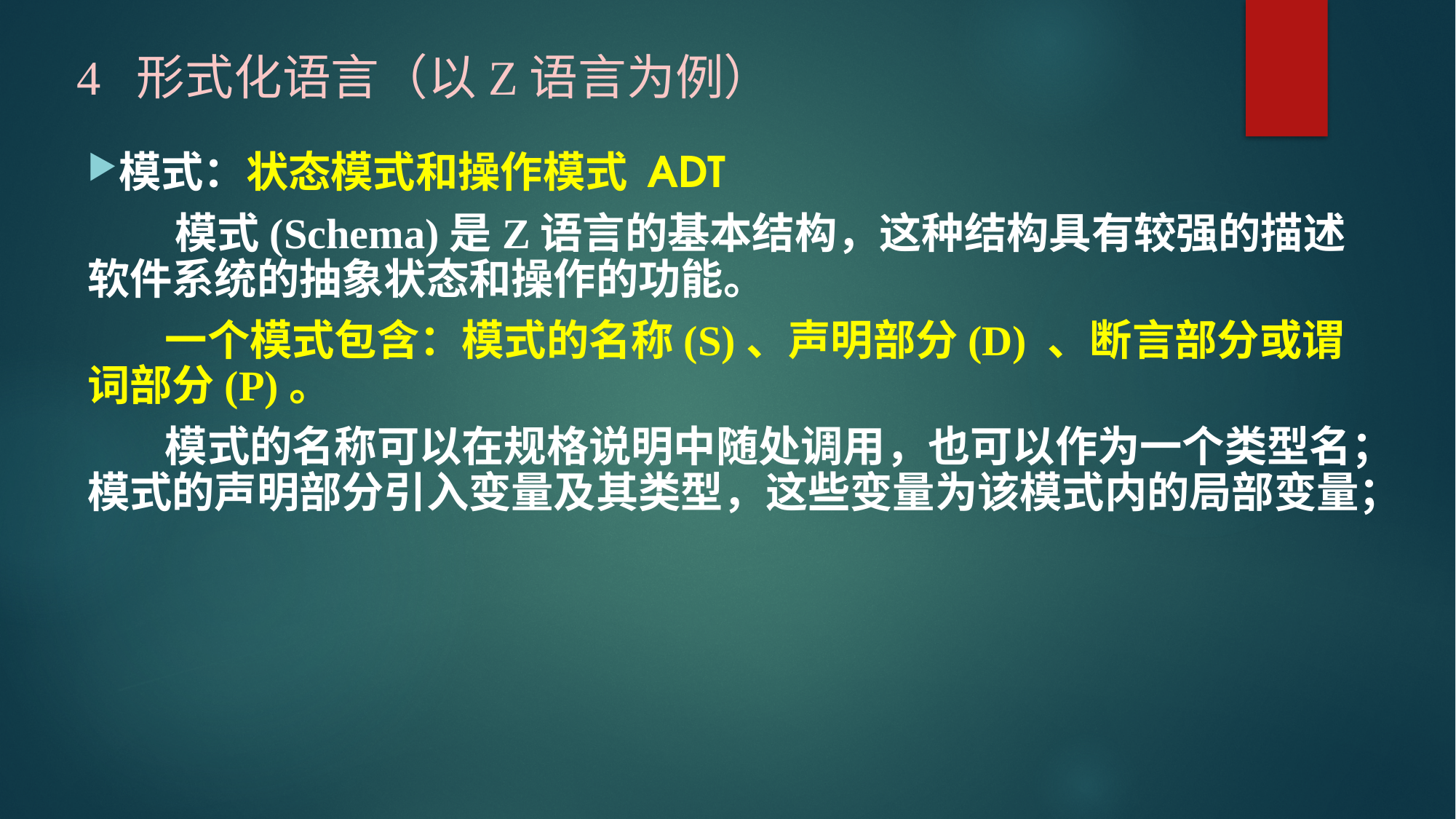

# 4  形式化语言（以Z语言为例）
模式：状态模式和操作模式 ADT
        模式(Schema)是Z语言的基本结构，这种结构具有较强的描述软件系统的抽象状态和操作的功能。
       一个模式包含：模式的名称(S)、声明部分(D) 、断言部分或谓词部分(P)。
       模式的名称可以在规格说明中随处调用，也可以作为一个类型名；模式的声明部分引入变量及其类型，这些变量为该模式内的局部变量；